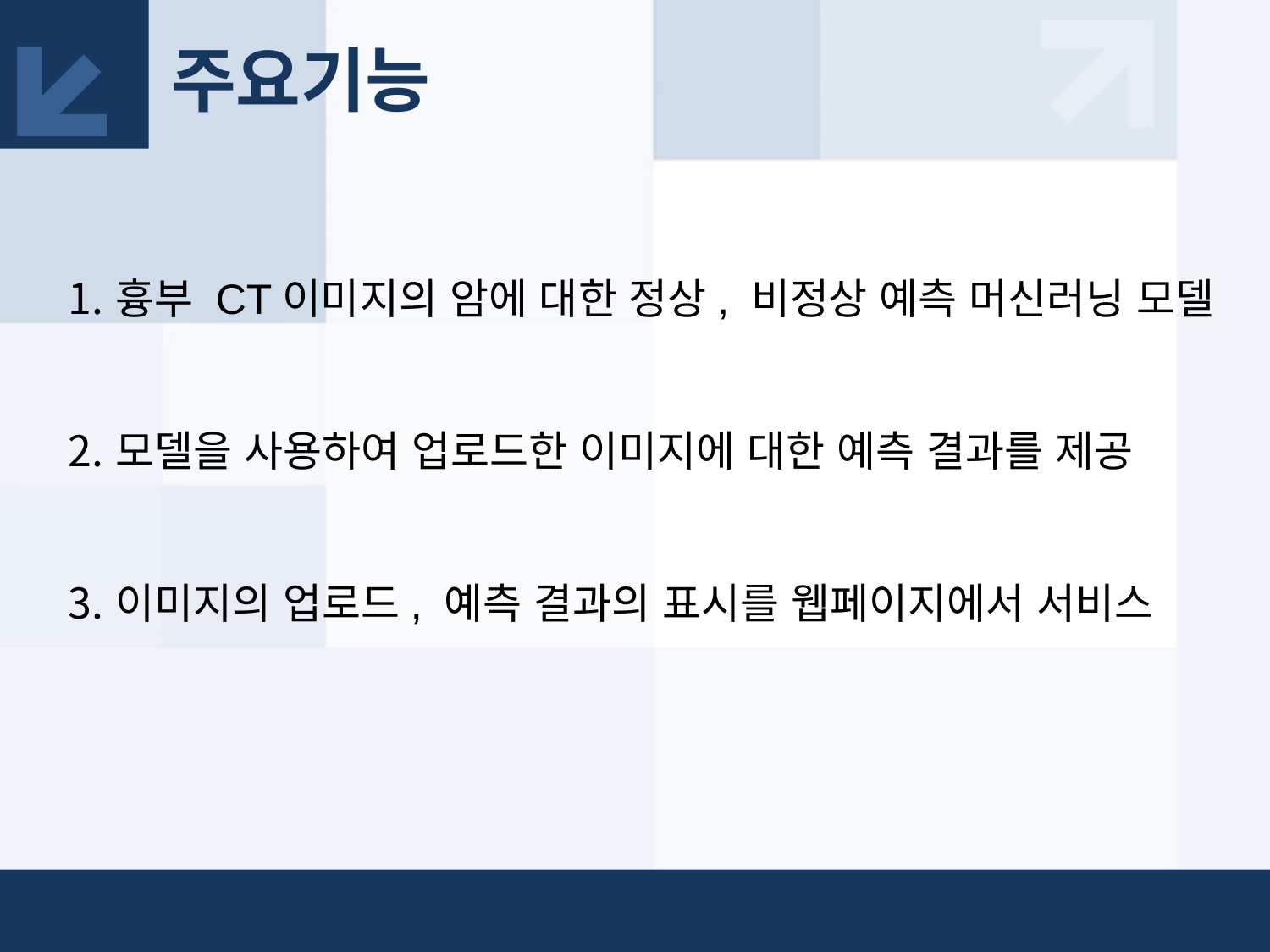

주요기능

흉부 CT이미지의 암에 대한 정상, 비정상 예측 머신러닝 모델

모델을 사용하여 업로드한 이미지에 대한 예측 결과를 제공

이미지의 업로드, 예측 결과의 표시를 웹페이지에서 서비스